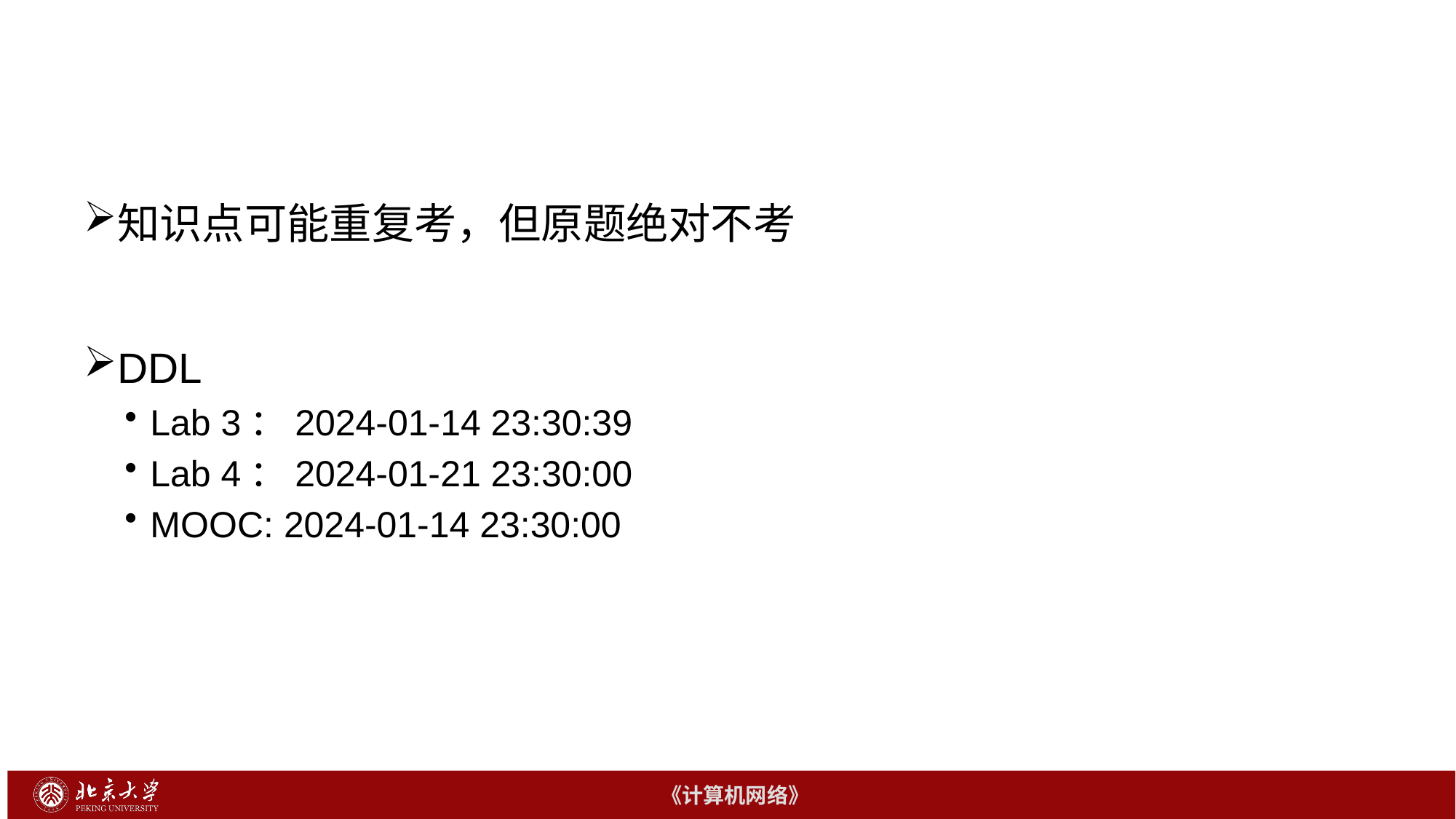

知识点可能重复考，但原题绝对不考

DDL
Lab 3：2024-01-14 23:30:39
Lab 4：2024-01-21 23:30:00
MOOC: 2024-01-14 23:30:00